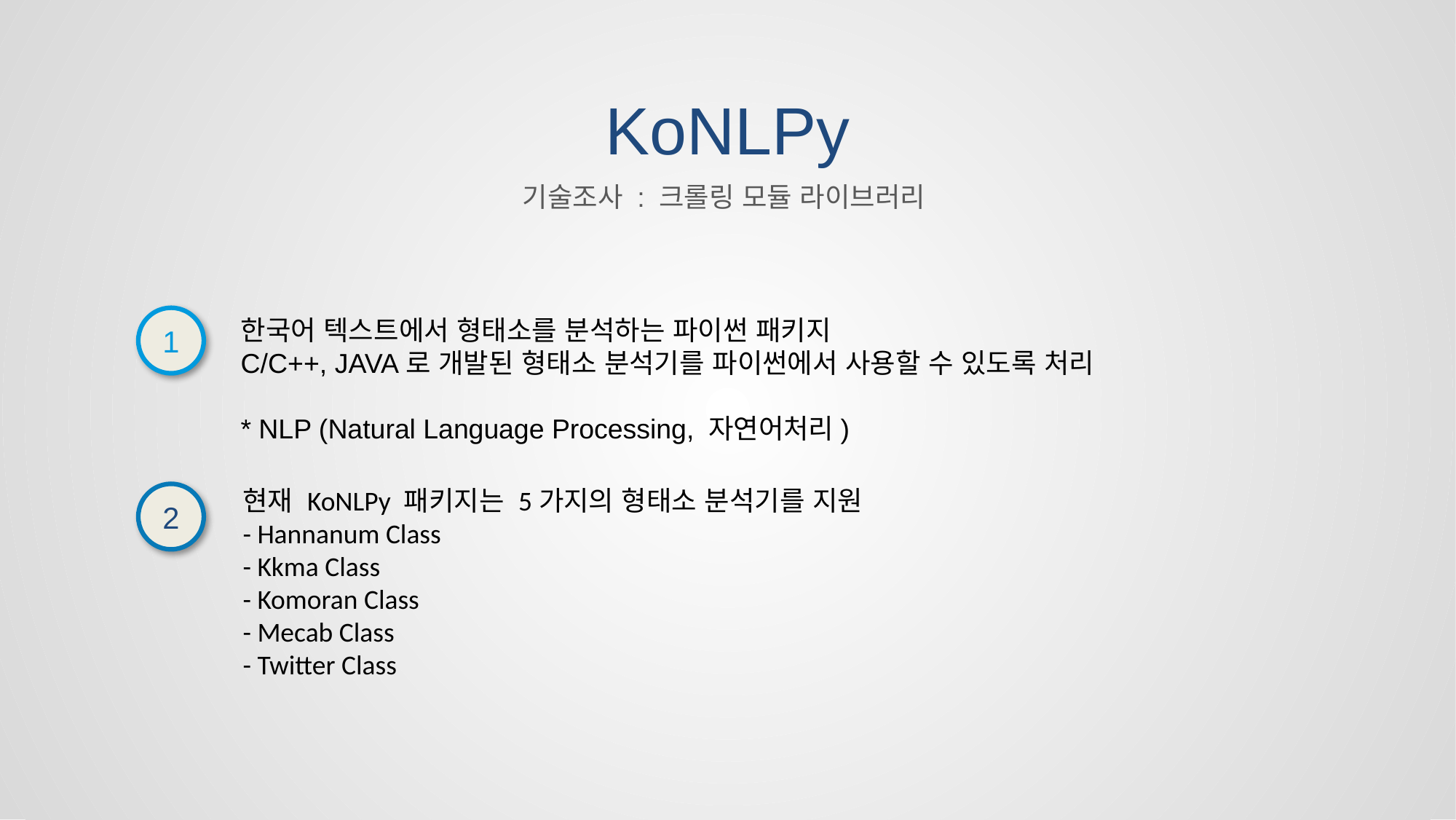

KoNLPy
기술조사 : 크롤링 모듈 라이브러리
1
한국어 텍스트에서 형태소를 분석하는 파이썬 패키지
C/C++, JAVA로 개발된 형태소 분석기를 파이썬에서 사용할 수 있도록 처리

* NLP (Natural Language Processing, 자연어처리)

현재 KoNLPy 패키지는 5가지의 형태소 분석기를 지원
- Hannanum Class
- Kkma Class
- Komoran Class
- Mecab Class
- Twitter Class

2